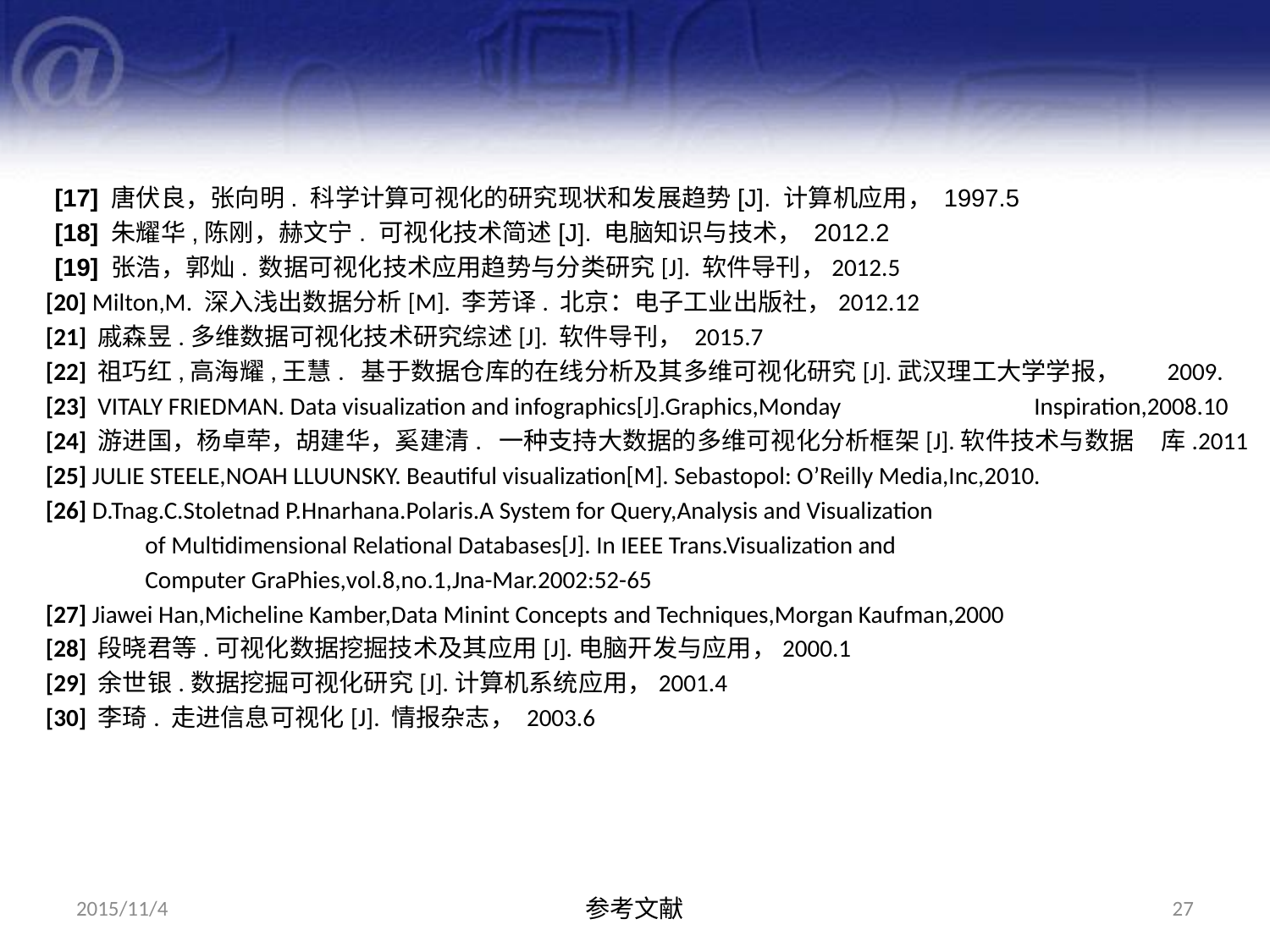

[17] 唐伏良，张向明. 科学计算可视化的研究现状和发展趋势[J]. 计算机应用， 1997.5
      [18] 朱耀华,陈刚，赫文宁. 可视化技术简述[J]. 电脑知识与技术， 2012.2
      [19] 张浩，郭灿. 数据可视化技术应用趋势与分类研究[J]. 软件导刊，2012.5
      [20] Milton,M. 深入浅出数据分析[M]. 李芳译. 北京：电子工业出版社，2012.12
      [21] 戚森昱.多维数据可视化技术研究综述[J]. 软件导刊， 2015.7
      [22] 祖巧红,高海耀,王慧.  基于数据仓库的在线分析及其多维可视化研究[J].武汉理工大学学报， 	 2009.
      [23]  VITALY FRIEDMAN. Data visualization and infographics[J].Graphics,Monday 		 Inspiration,2008.10
      [24] 游进国，杨卓荦，胡建华，奚建清.  一种支持大数据的多维可视化分析框架[J].软件技术与数据	 库.2011
      [25] JULIE STEELE,NOAH LLUUNSKY. Beautiful visualization[M]. Sebastopol: O’Reilly Media,Inc,2010.
      [26] D.Tnag.C.Stoletnad P.Hnarhana.Polaris.A System for Query,Analysis and Visualization
	 of Multidimensional Relational Databases[J]. In IEEE Trans.Visualization and
	 Computer GraPhies,vol.8,no.1,Jna-Mar.2002:52-65
      [27] Jiawei Han,Micheline Kamber,Data Minint Concepts and Techniques,Morgan Kaufman,2000
      [28] 段晓君等.可视化数据挖掘技术及其应用[J].电脑开发与应用，2000.1
      [29] 余世银.数据挖掘可视化研究[J].计算机系统应用，2001.4
      [30] 李琦. 走进信息可视化[J]. 情报杂志， 2003.6
2015/11/4
参考文献
27